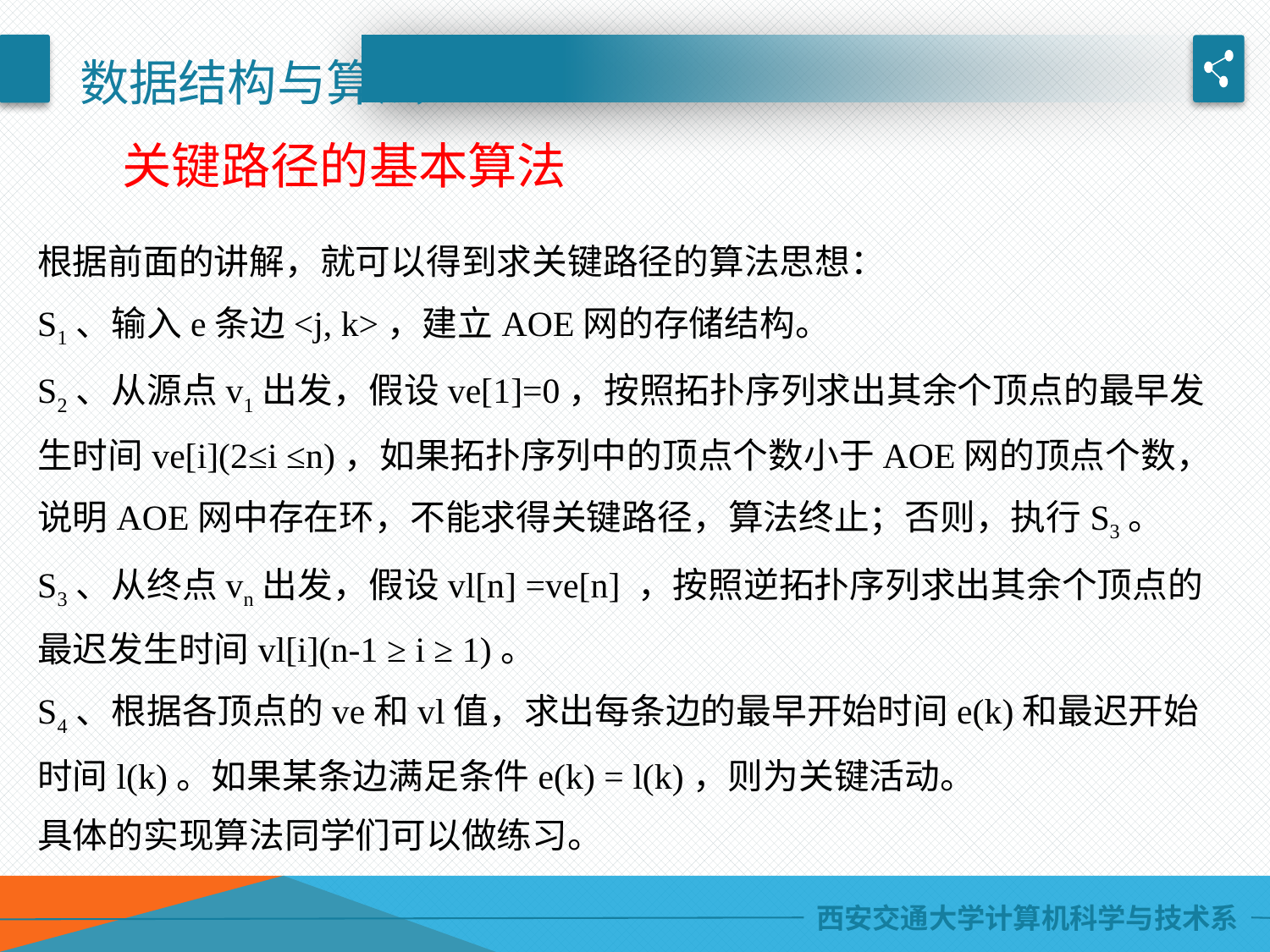

关键路径的基本算法
根据前面的讲解，就可以得到求关键路径的算法思想：
S1、输入e条边<j, k>，建立AOE网的存储结构。
S2、从源点v1出发，假设ve[1]=0，按照拓扑序列求出其余个顶点的最早发生时间ve[i](2≤i ≤n)，如果拓扑序列中的顶点个数小于AOE网的顶点个数，说明AOE网中存在环，不能求得关键路径，算法终止；否则，执行S3。
S3、从终点vn出发，假设vl[n] =ve[n] ，按照逆拓扑序列求出其余个顶点的最迟发生时间vl[i](n-1 ≥ i ≥ 1)。
S4、根据各顶点的ve和vl值，求出每条边的最早开始时间e(k)和最迟开始时间l(k)。如果某条边满足条件e(k) = l(k)，则为关键活动。
具体的实现算法同学们可以做练习。